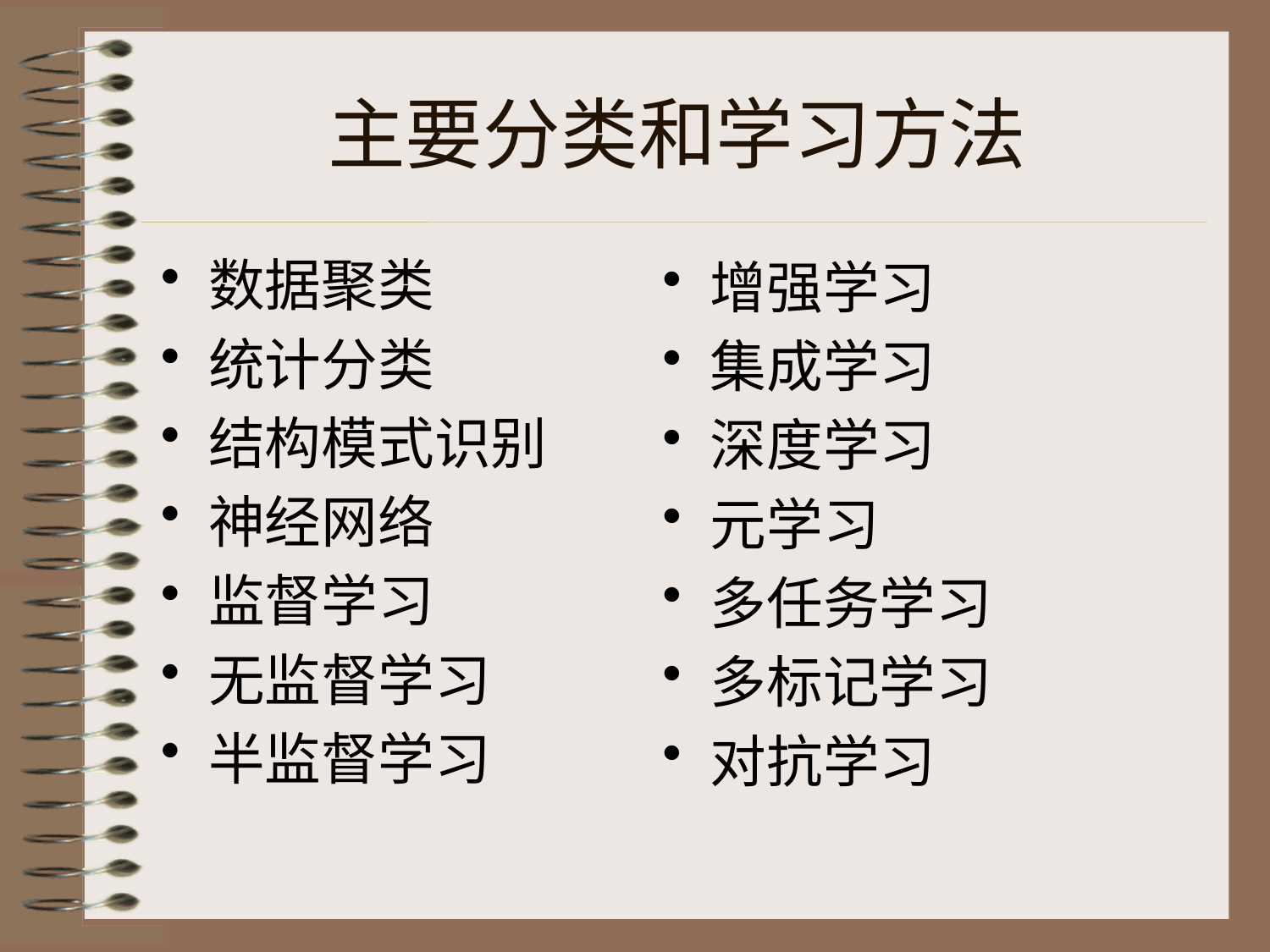

# 主要分类和学习方法
数据聚类
统计分类
结构模式识别
神经网络
监督学习
无监督学习
半监督学习

增强学习
集成学习
深度学习
元学习
多任务学习
多标记学习
对抗学习